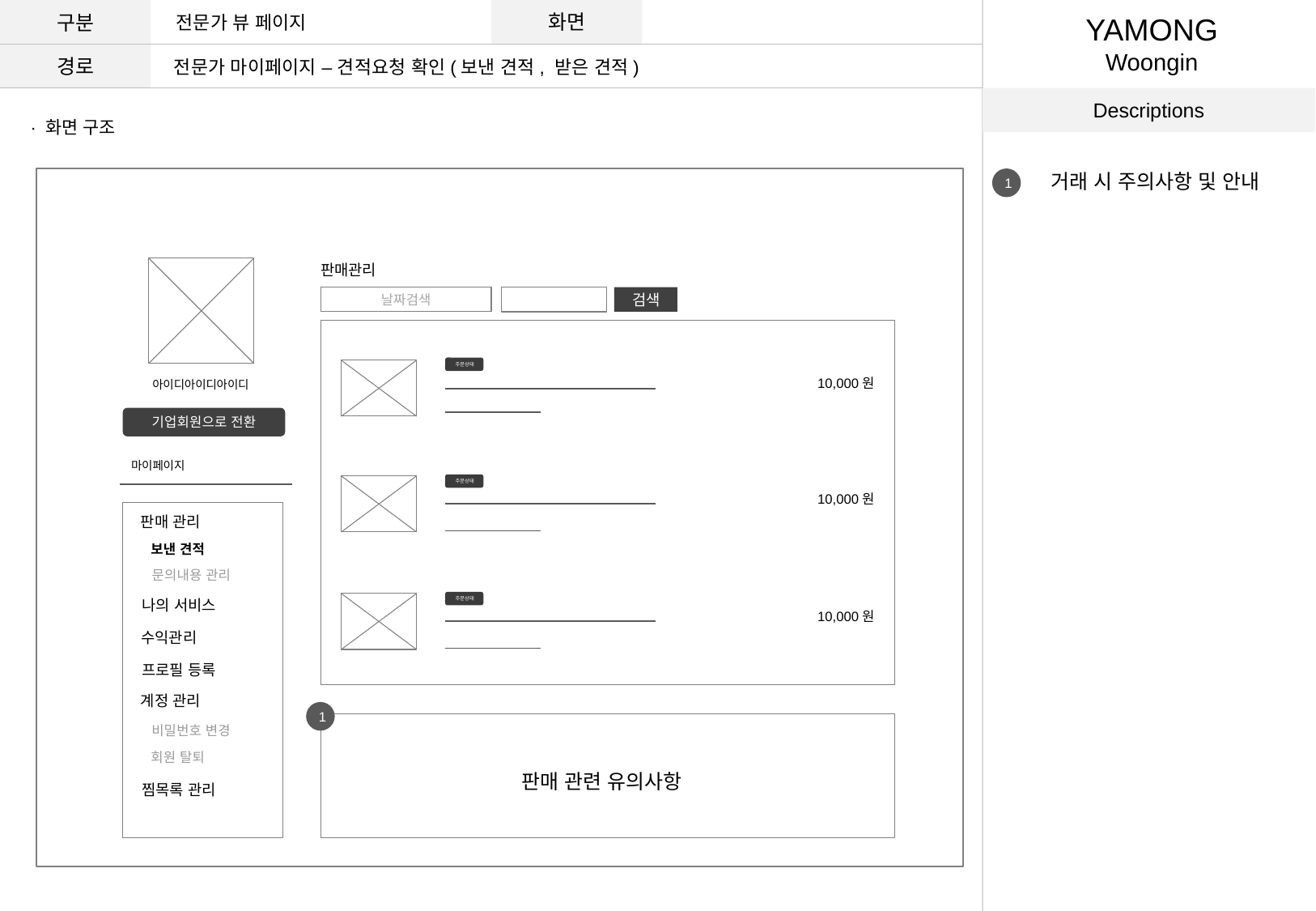

구분
화면
전문가 뷰 페이지
YAMONG
Woongin
경로
전문가 마이페이지 – 견적요청 확인(보낸 견적, 받은 견적)
Descriptions
· 화면 구조
거래 시 주의사항 및 안내

1
판매관리

검색
날짜검색

주문상태

10,000원
아이디아이디아이디

기업회원으로 전환
마이페이지
주문상태

10,000원

판매 관리
보낸 견적
문의내용 관리
주문상태

나의 서비스

10,000원
수익관리
프로필 등록
계정 관리
1

비밀번호 변경
회원 탈퇴
판매 관련 유의사항
찜목록 관리